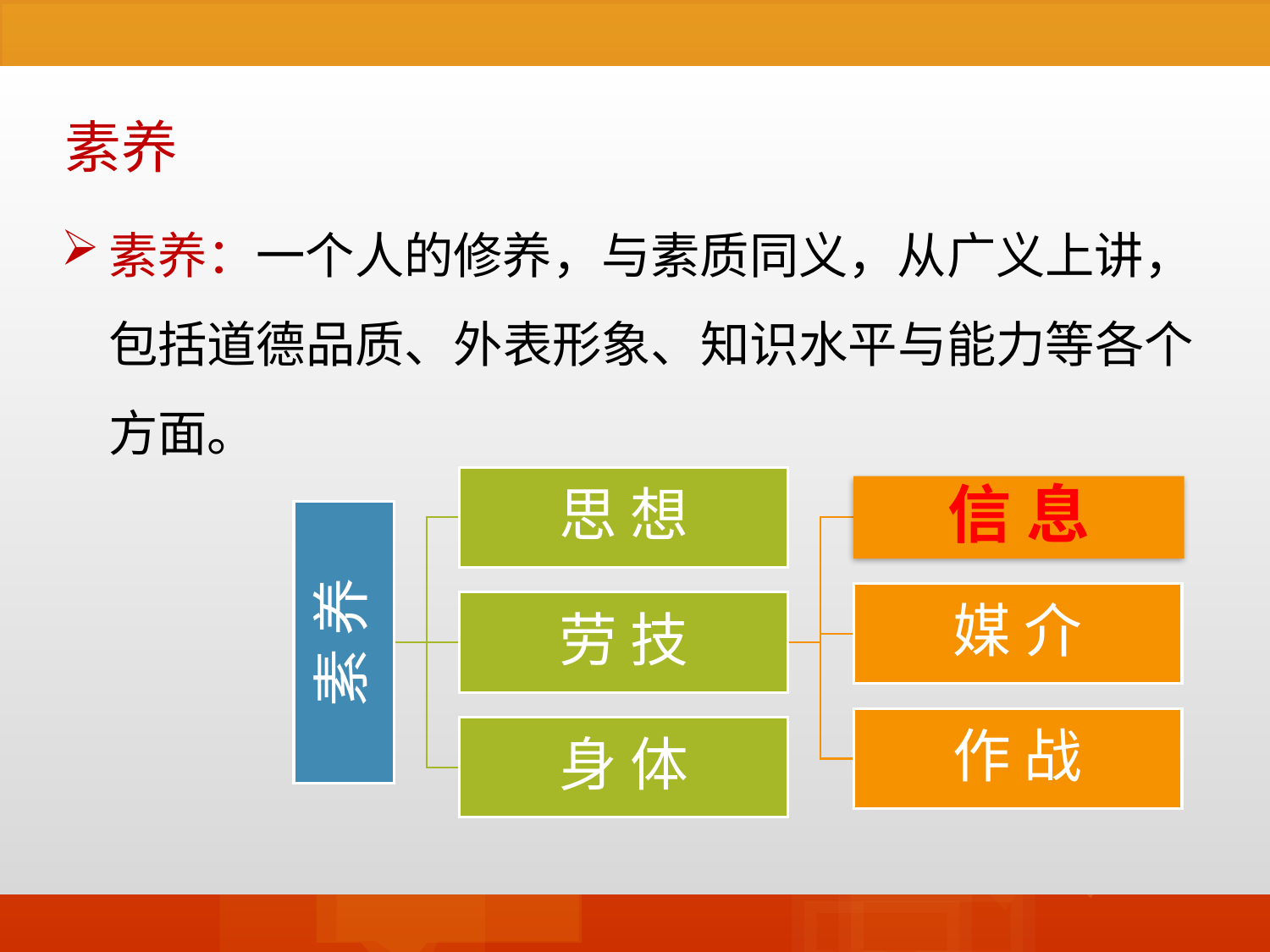

素养
素养：一个人的修养，与素质同义，从广义上讲，包括道德品质、外表形象、知识水平与能力等各个方面。

素 养
思 想
劳 技
信 息
媒 介
作 战
身 体